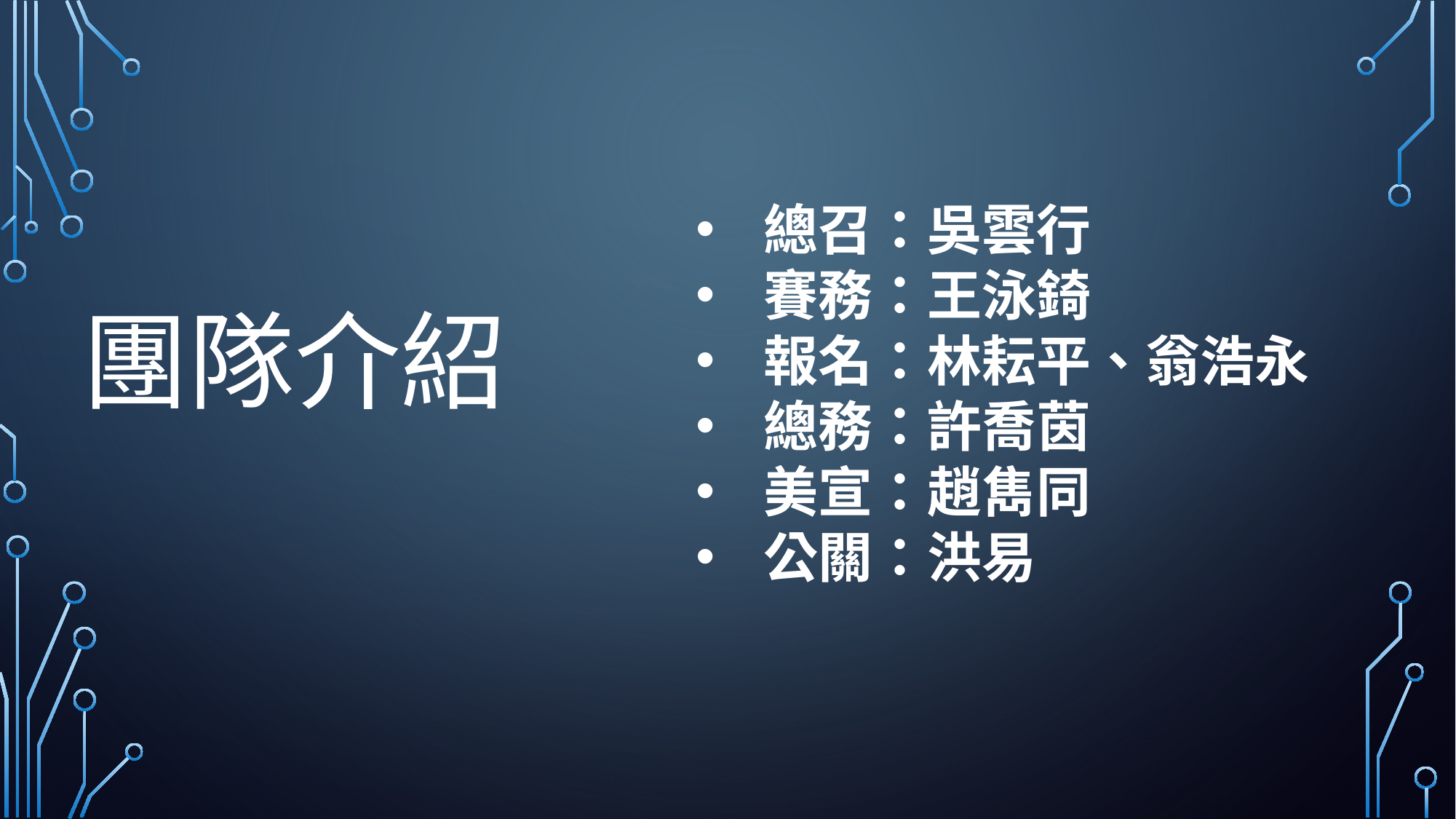

團隊介紹
總召：吳雲行
賽務：王泳錡
報名：林耘平、翁浩永
總務：許喬茵
美宣：趙雋同
公關：洪易